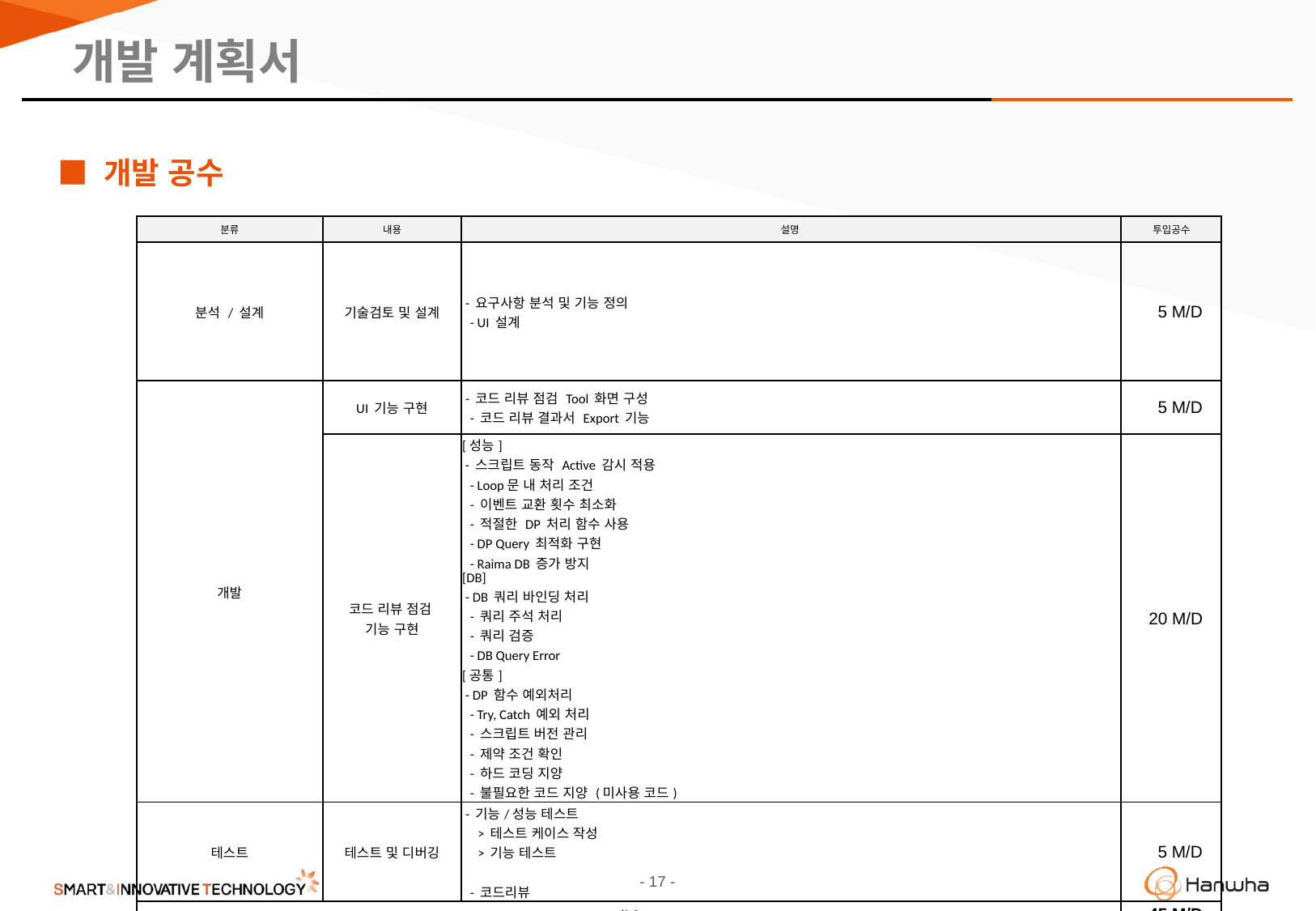

개발 계획서
■ 개발 공수
| 분류 | 내용 | 설명 | 투입공수 |
| --- | --- | --- | --- |
| 분석 / 설계 | 기술검토 및 설계 | - 요구사항 분석 및 기능 정의 - UI 설계 | 5 M/D |
| 개발 | UI 기능 구현 | - 코드 리뷰 점검 Tool 화면 구성 - 코드 리뷰 결과서 Export 기능 | 5 M/D |
|  | 코드 리뷰 점검 기능 구현 | [성능] - 스크립트 동작 Active 감시 적용 - Loop문 내 처리 조건 - 이벤트 교환 횟수 최소화 - 적절한 DP 처리 함수 사용 - DP Query 최적화 구현 - Raima DB 증가 방지 [DB] - DB 쿼리 바인딩 처리 - 쿼리 주석 처리 - 쿼리 검증 - DB Query Error [공통] - DP 함수 예외처리 - Try, Catch 예외 처리 - 스크립트 버전 관리 - 제약 조건 확인 - 하드 코딩 지양 - 불필요한 코드 지양 (미사용 코드) | 20 M/D |
| 테스트 | 테스트 및 디버깅 | - 기능/성능 테스트 > 테스트 케이스 작성 > 기능 테스트 - 코드리뷰 | 5 M/D |
| 합계 |  |  | 45 M/D |